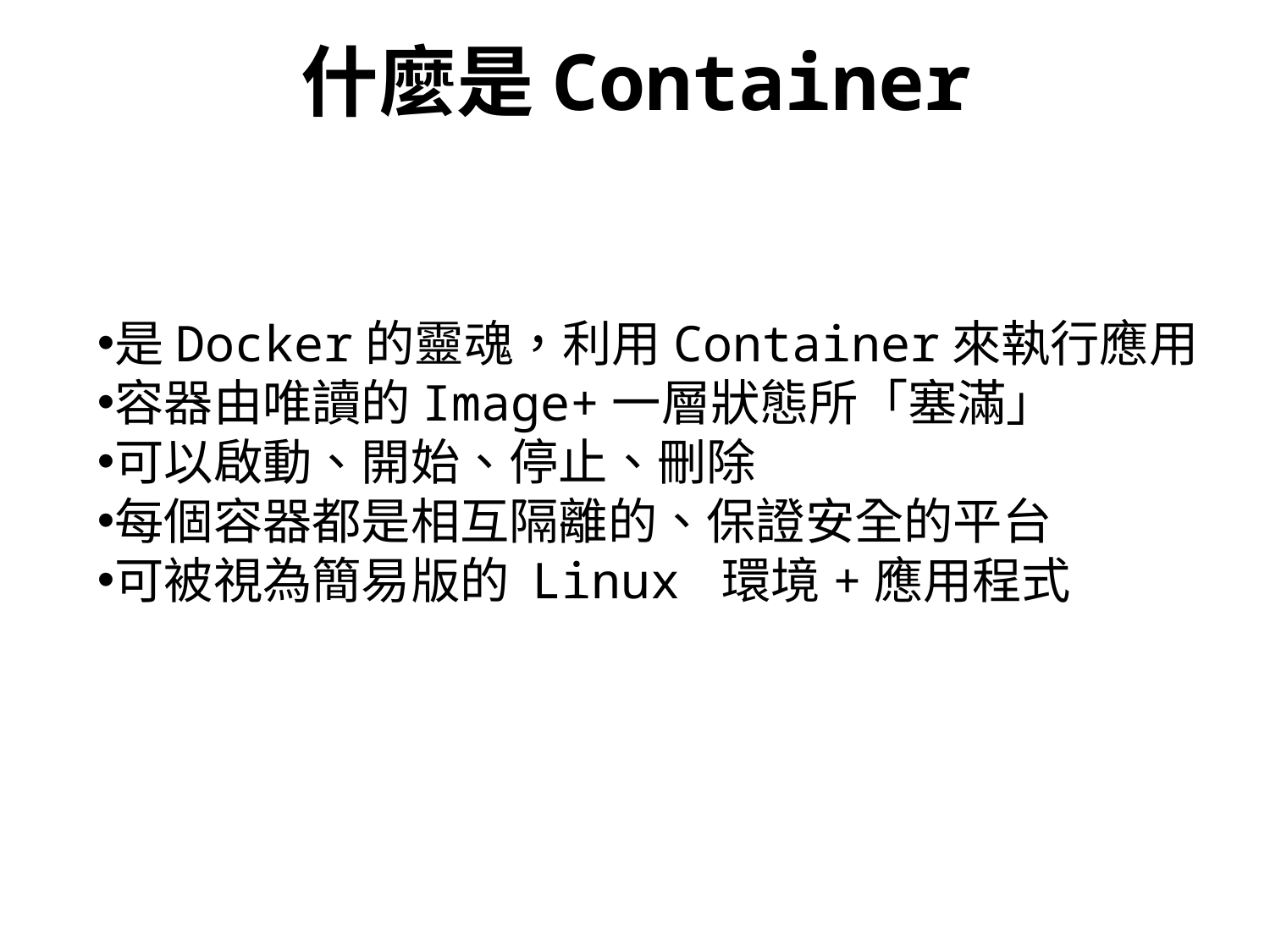

# 什麼是Container
是Docker的靈魂，利用Container來執行應用
容器由唯讀的Image+一層狀態所「塞滿」
可以啟動、開始、停止、刪除
每個容器都是相互隔離的、保證安全的平台
可被視為簡易版的 Linux 環境+應用程式